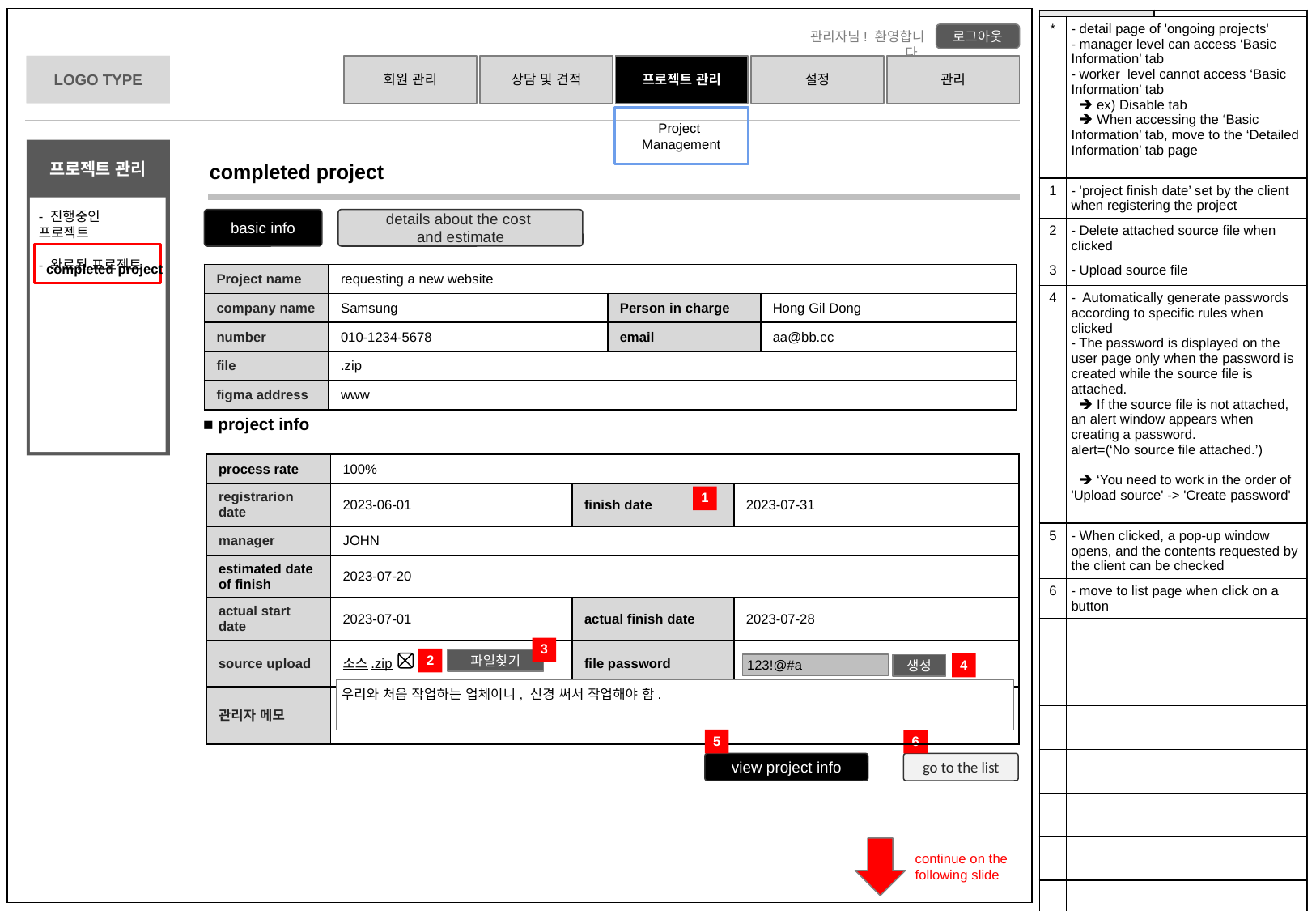

| \* | - detail page of 'ongoing projects' - manager level can access ‘Basic Information’ tab - worker level cannot access ‘Basic Information’ tab 🡺 ex) Disable tab 🡺 When accessing the ‘Basic Information’ tab, move to the ‘Detailed Information’ tab page |
| --- | --- |
| 1 | - 'project finish date’ set by the client when registering the project |
| 2 | - Delete attached source file when clicked |
| 3 | - Upload source file |
| 4 | - Automatically generate passwords according to specific rules when clicked - The password is displayed on the user page only when the password is created while the source file is attached. 🡺 If the source file is not attached, an alert window appears when creating a password. alert=(‘No source file attached.’) 🡺 ‘You need to work in the order of 'Upload source' -> 'Create password' |
| 5 | - When clicked, a pop-up window opens, and the contents requested by the client can be checked |
| 6 | - move to list page when click on a button |
|  |  |
|  |  |
|  |  |
|  |  |
|  |  |
|  |  |
|  |  |
|  |  |
|  |  |
Project
Management
completed project
basic info
details about the cost
and estimate

completed project
| Project name | requesting a new website |  |  |
| --- | --- | --- | --- |
| company name | Samsung | Person in charge | Hong Gil Dong |
| number | 010-1234-5678 | email | aa@bb.cc |
| file | .zip |  |  |
| figma address | www |  |  |
■ project info
| process rate | 100% |  |  |
| --- | --- | --- | --- |
| registrarion date | 2023-06-01 | finish date | 2023-07-31 |
| manager | JOHN |  |  |
| estimated date of finish | 2023-07-20 |  |  |
| actual start date | 2023-07-01 | actual finish date | 2023-07-28 |
| source upload | 소스.zip | file password |  |
| 관리자 메모 |  |  |  |
1
3
2
파일찾기

4
123!@#a
생성
우리와 처음 작업하는 업체이니, 신경 써서 작업해야 함.
5
6
view project info
go to the list

continue on the following slide